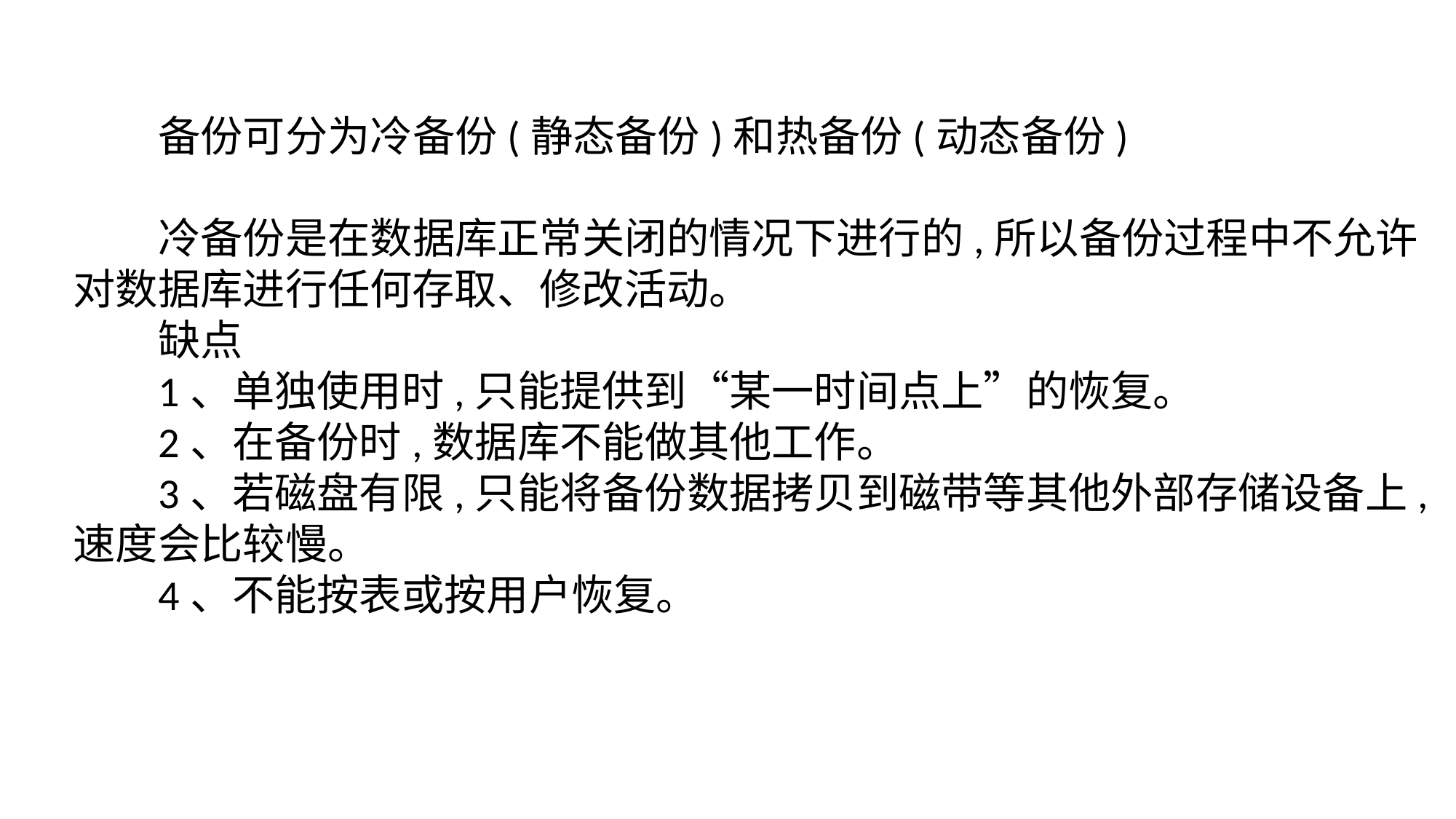

备份可分为冷备份(静态备份)和热备份(动态备份)

冷备份是在数据库正常关闭的情况下进行的,所以备份过程中不允许对数据库进行任何存取、修改活动。
缺点
1、单独使用时,只能提供到“某一时间点上”的恢复。
2、在备份时,数据库不能做其他工作。
3、若磁盘有限,只能将备份数据拷贝到磁带等其他外部存储设备上,速度会比较慢。
4、不能按表或按用户恢复。
33